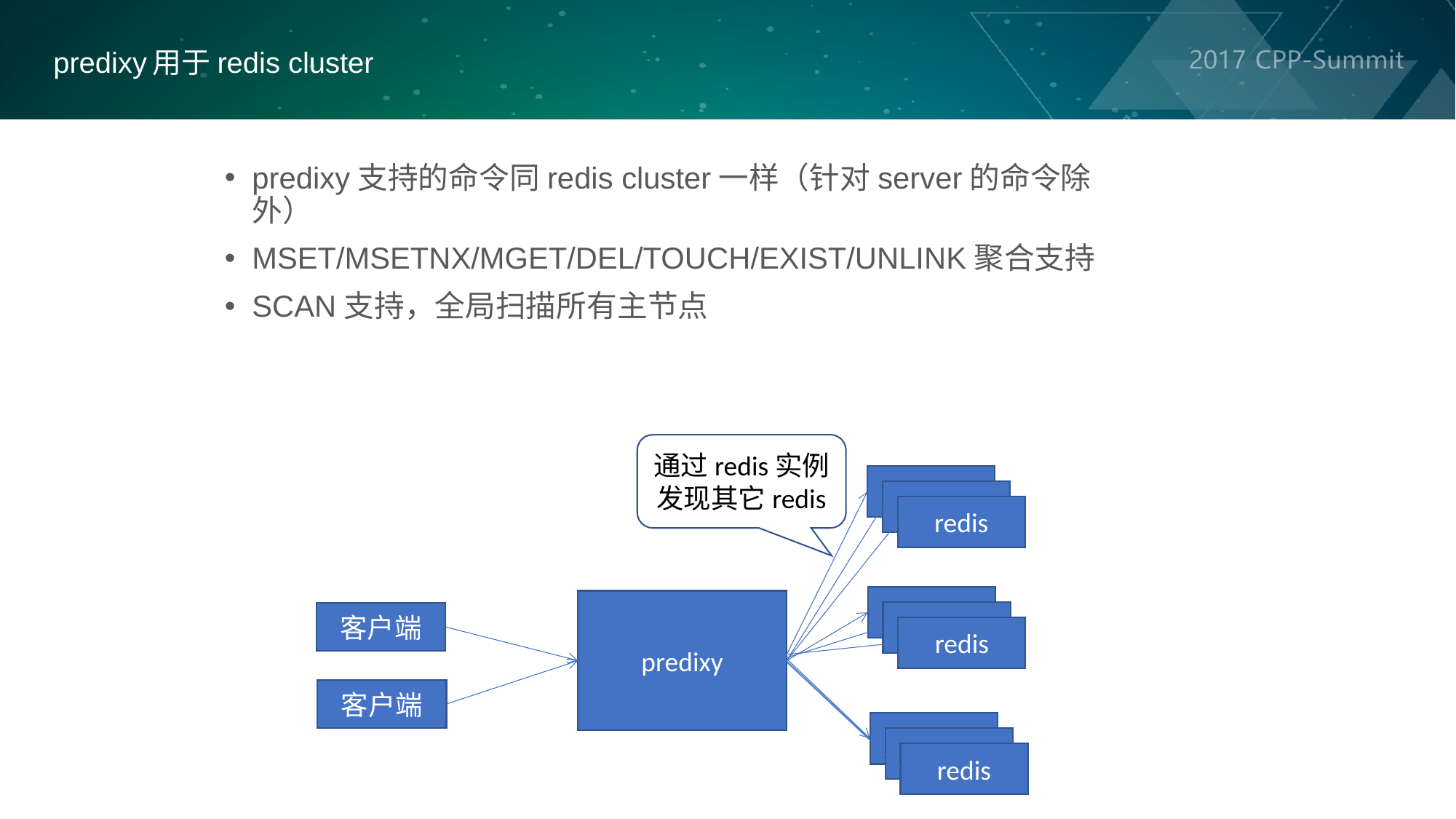

predixy用于redis cluster
predixy支持的命令同redis cluster一样（针对server的命令除外）
MSET/MSETNX/MGET/DEL/TOUCH/EXIST/UNLINK聚合支持
SCAN支持，全局扫描所有主节点
通过redis实例发现其它redis

redis

predixy

客户端
redis
客户端

redis